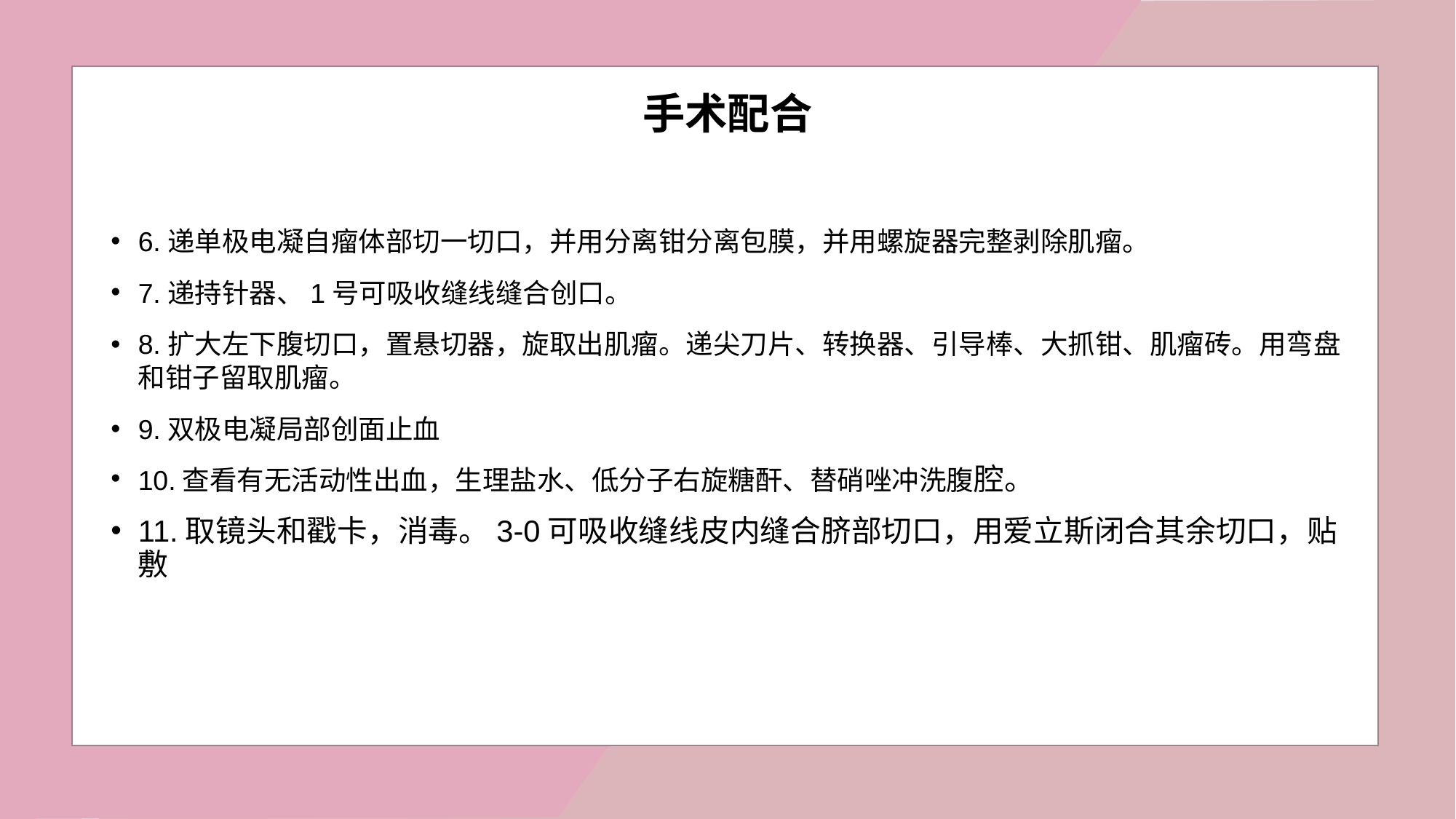

# 手术配合
6.递单极电凝自瘤体部切一切口，并用分离钳分离包膜，并用螺旋器完整剥除肌瘤。
7.递持针器、1号可吸收缝线缝合创口。
8.扩大左下腹切口，置悬切器，旋取出肌瘤。递尖刀片、转换器、引导棒、大抓钳、肌瘤砖。用弯盘和钳子留取肌瘤。
9.双极电凝局部创面止血
10.查看有无活动性出血，生理盐水、低分子右旋糖酐、替硝唑冲洗腹腔。
11.取镜头和戳卡，消毒。3-0可吸收缝线皮内缝合脐部切口，用爱立斯闭合其余切口，贴敷